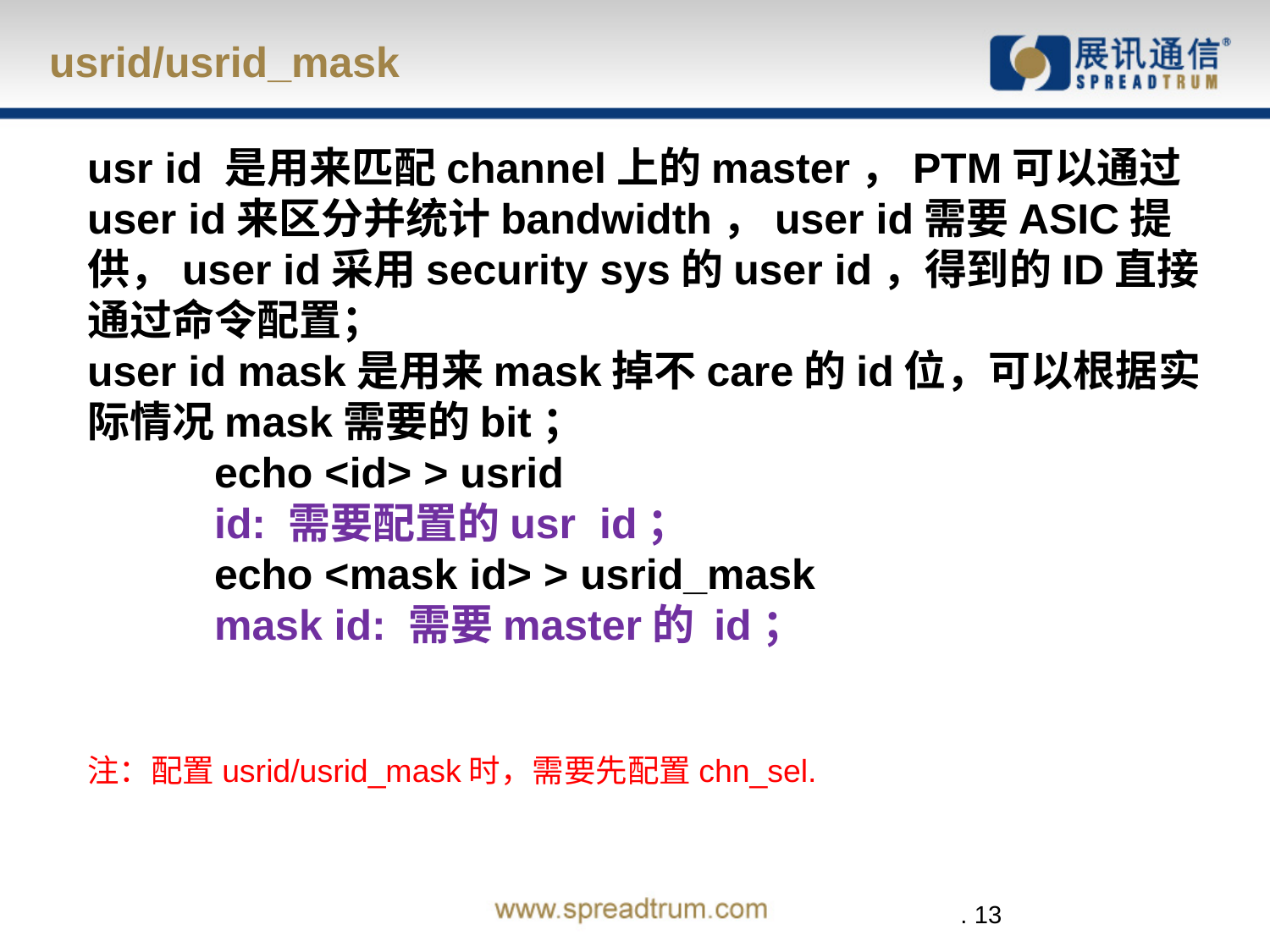

# usrid/usrid_mask
usr id 是用来匹配channel上的master，PTM可以通过user id来区分并统计bandwidth，user id需要ASIC提供，user id采用security sys的user id，得到的ID直接通过命令配置；
user id mask是用来mask掉不care的id位，可以根据实际情况mask需要的bit；
	echo <id> > usrid
	id: 需要配置的usr  id；
	echo <mask id> > usrid_mask
	mask id: 需要master的 id；

注：配置usrid/usrid_mask时，需要先配置chn_sel.

  . 13